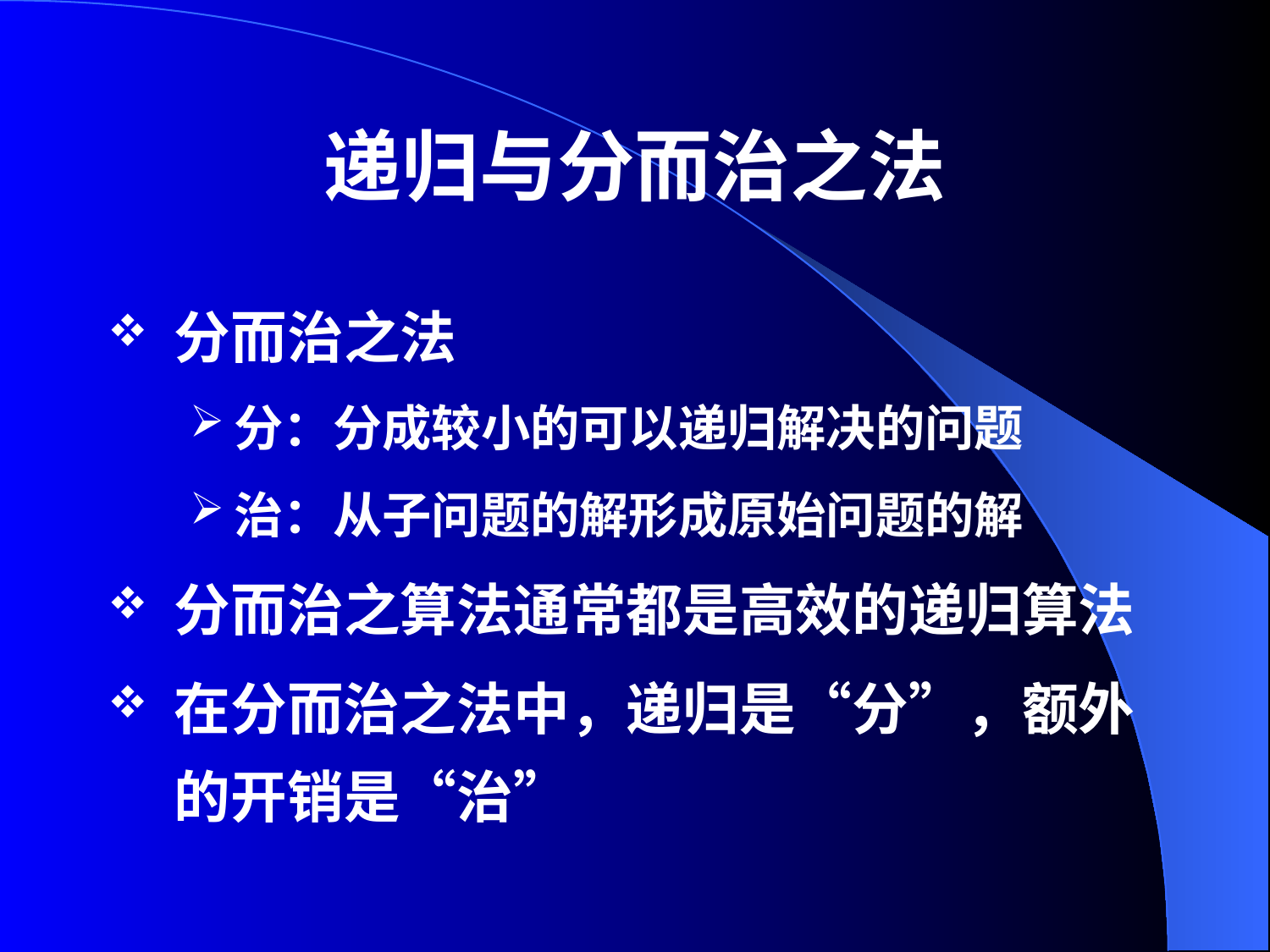

# 递归与分而治之法
分而治之法
分：分成较小的可以递归解决的问题
治：从子问题的解形成原始问题的解
分而治之算法通常都是高效的递归算法
在分而治之法中，递归是“分”，额外的开销是“治”